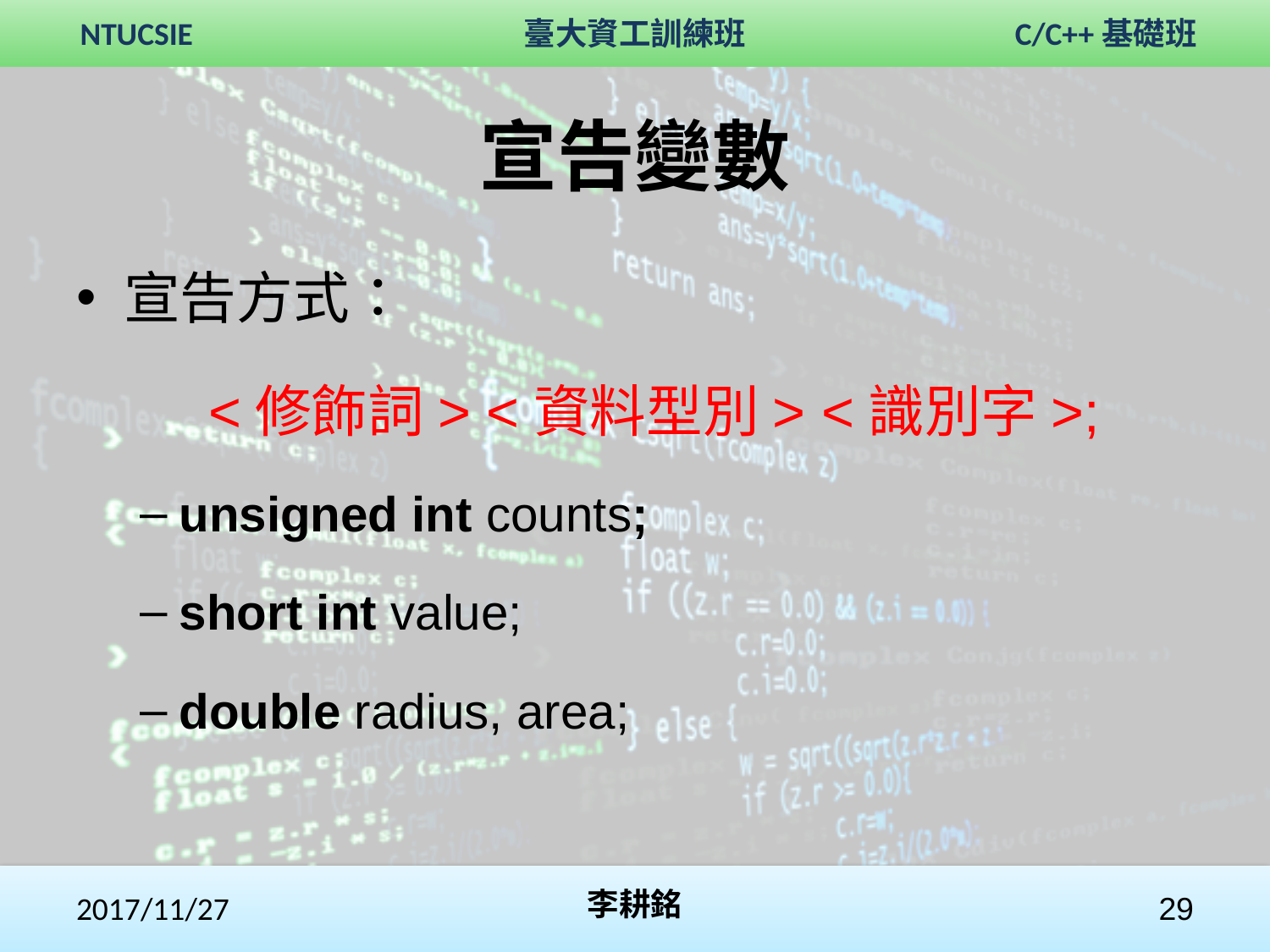

# 宣告變數
宣告方式：
<修飾詞> <資料型別> <識別字>;
unsigned int counts;
short int value;
double radius, area;
2017/11/27
李耕銘
29